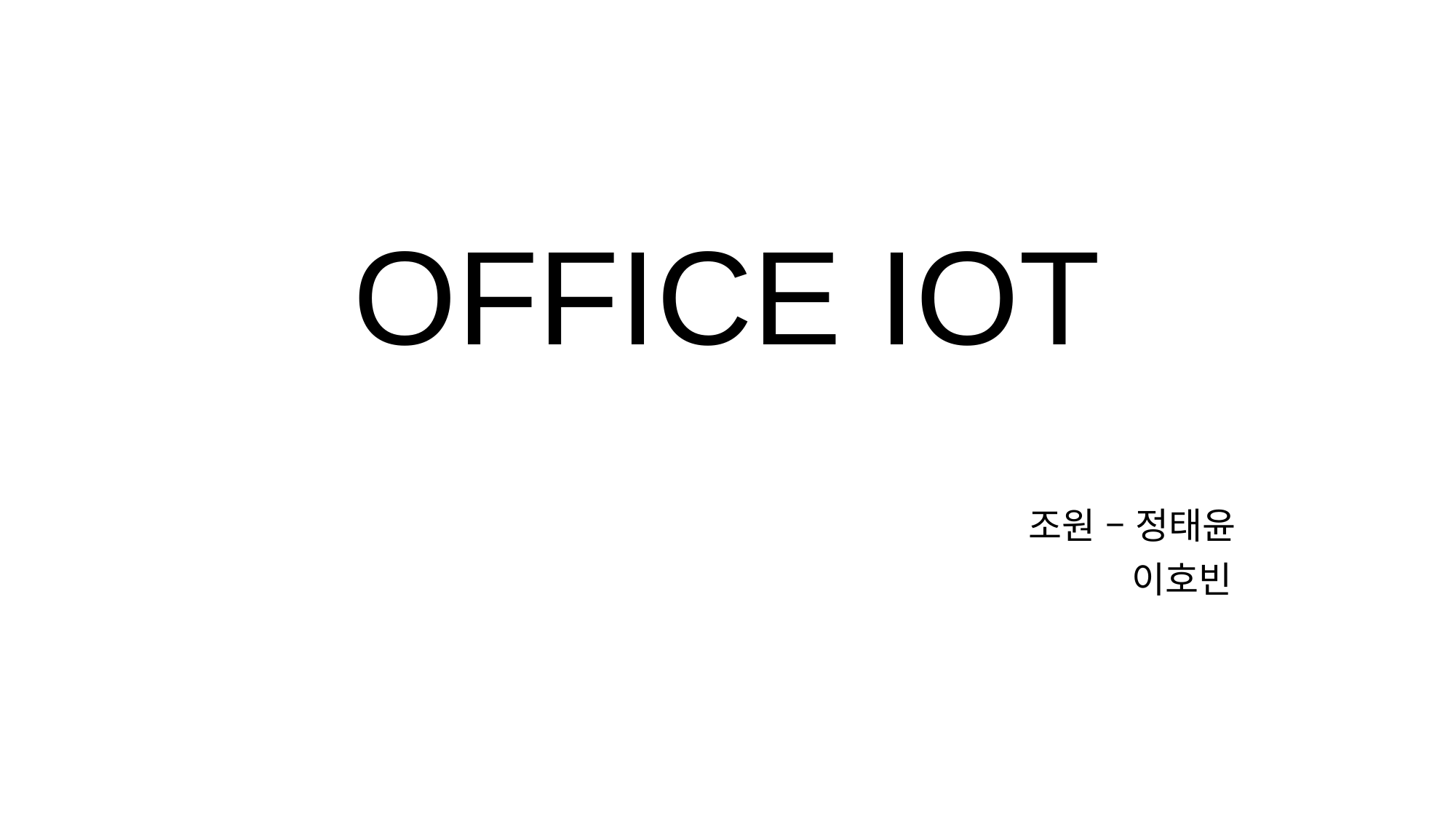

# OFFICE IOT
조원 – 정태윤
         이호빈